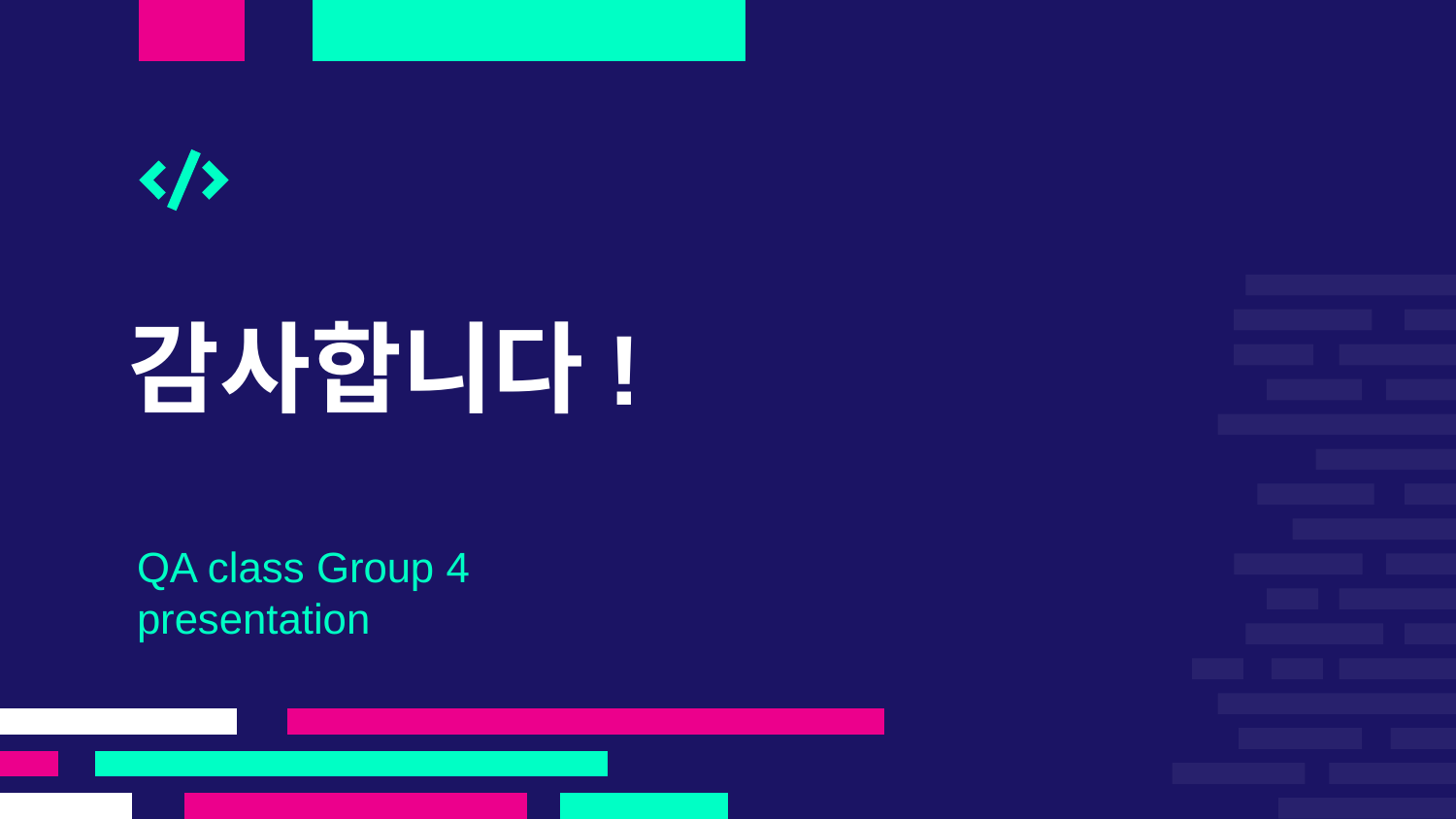

# 감사합니다!
QA class Group 4
presentation